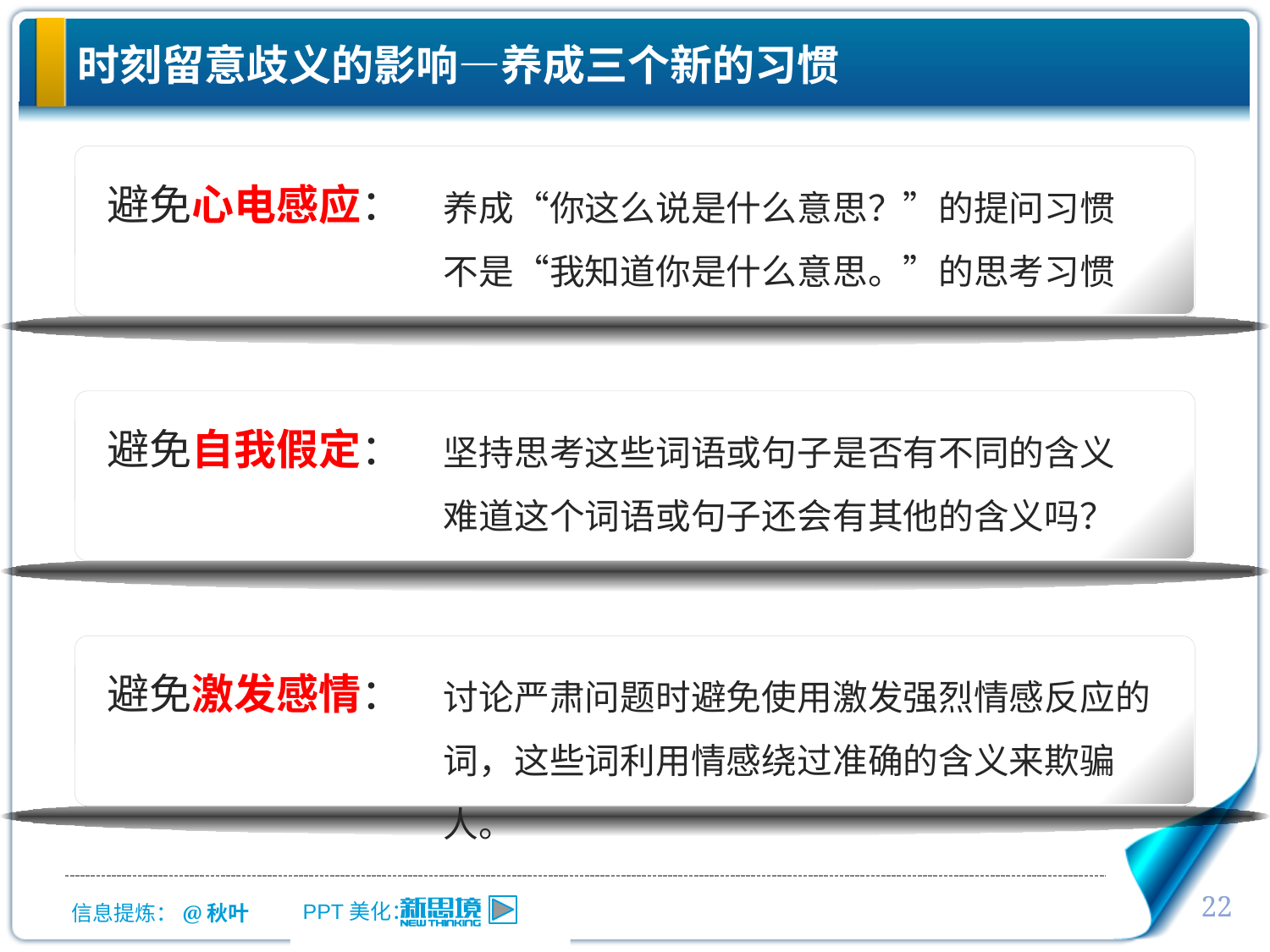

# 时刻留意歧义的影响—养成三个新的习惯

避免心电感应：
养成“你这么说是什么意思？”的提问习惯
不是“我知道你是什么意思。”的思考习惯

避免自我假定：
坚持思考这些词语或句子是否有不同的含义
难道这个词语或句子还会有其他的含义吗？

避免激发感情：
讨论严肃问题时避免使用激发强烈情感反应的词，这些词利用情感绕过准确的含义来欺骗人。

22